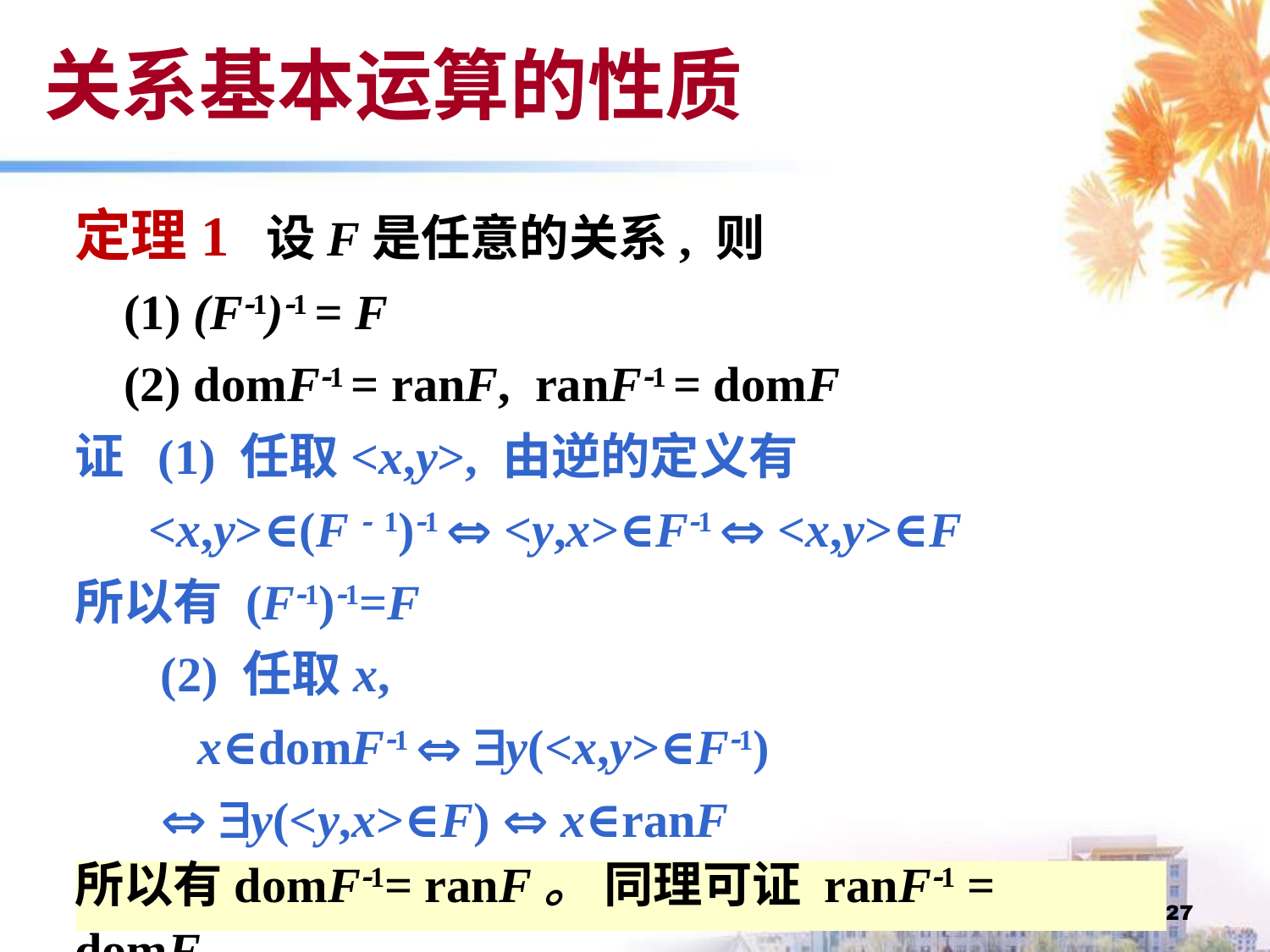

# 关系基本运算的性质
定理1  设F是任意的关系, 则
    (1) (F−1)−1 = F
    (2) domF−1 = ranF,  ranF−1 = domF
证  (1) 任取<x,y>, 由逆的定义有
      <x,y>∈(F − 1)−1 ⇔ <y,x>∈F−1 ⇔ <x,y>∈F
所以有 (F−1)−1=F
       (2) 任取x,
          x∈domF−1 ⇔ ∃y(<x,y>∈F−1)
       ⇔ ∃y(<y,x>∈F) ⇔ x∈ranF
所以有domF−1= ranF。 同理可证 ranF−1 = domF。

27